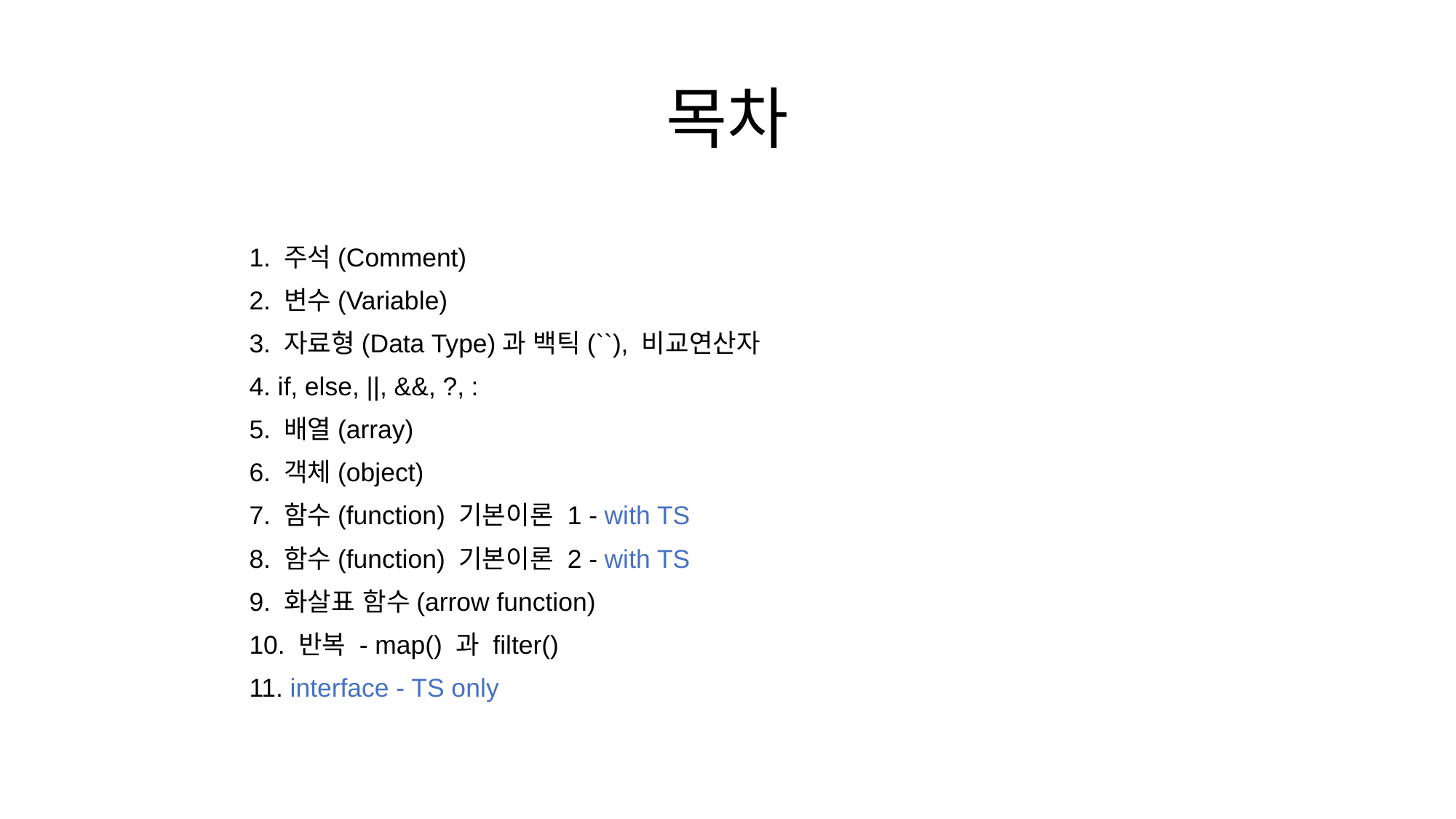

# 목차
1. 주석(Comment)
2. 변수(Variable)
3. 자료형(Data Type)과 백틱(``), 비교연산자
4. if, else, ||, &&, ?, :
5. 배열(array)
6. 객체(object)
7. 함수(function) 기본이론 1 - with TS
8. 함수(function) 기본이론 2 - with TS
9. 화살표 함수(arrow function)
10. 반복 - map() 과 filter()
11. interface - TS only